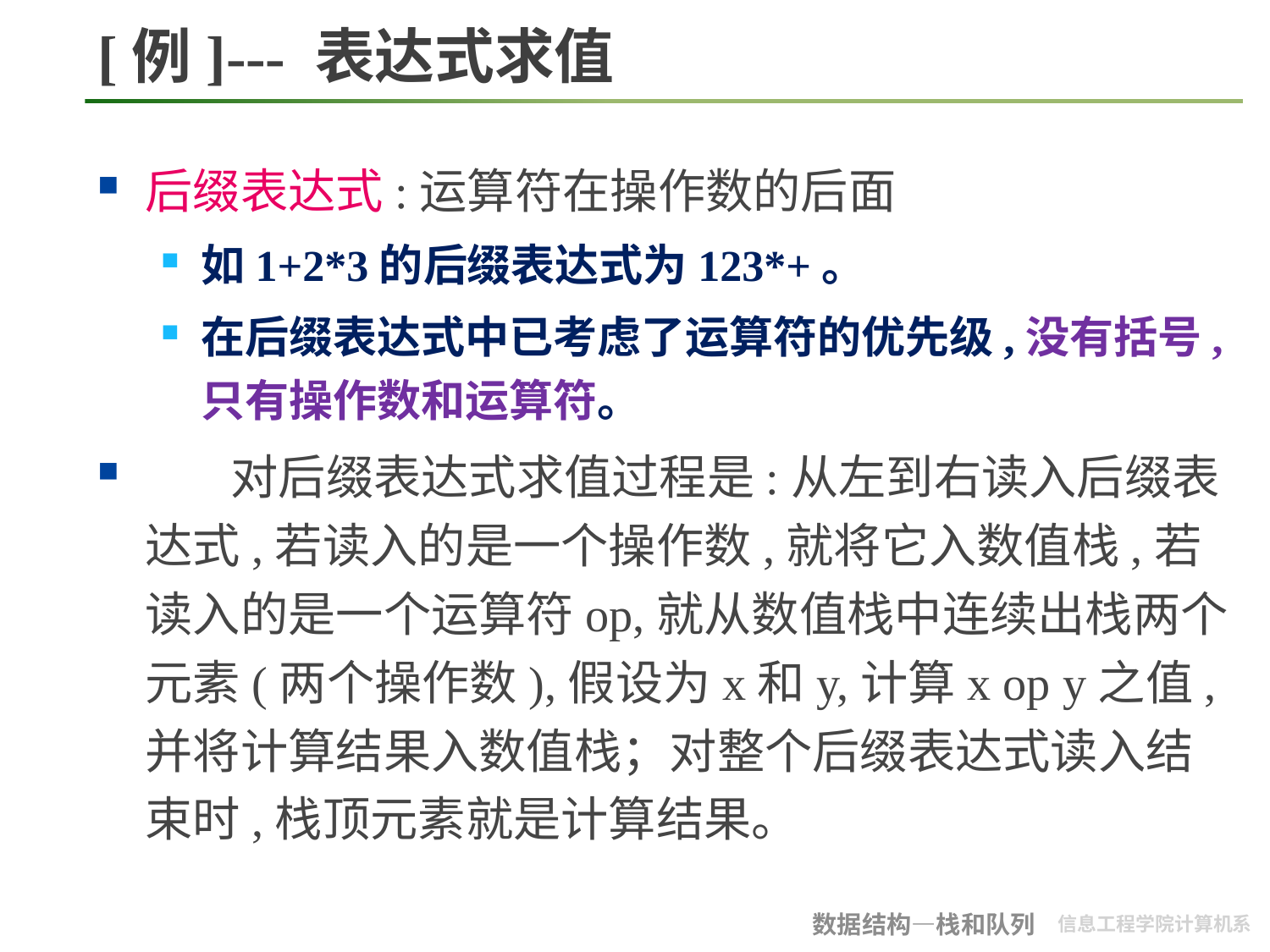

# [例]--- 表达式求值
后缀表达式:运算符在操作数的后面
如1+2*3的后缀表达式为123*+。
在后缀表达式中已考虑了运算符的优先级,没有括号,只有操作数和运算符。
       对后缀表达式求值过程是:从左到右读入后缀表达式,若读入的是一个操作数,就将它入数值栈,若读入的是一个运算符op,就从数值栈中连续出栈两个元素(两个操作数),假设为x和y,计算x op y之值,并将计算结果入数值栈；对整个后缀表达式读入结束时,栈顶元素就是计算结果。